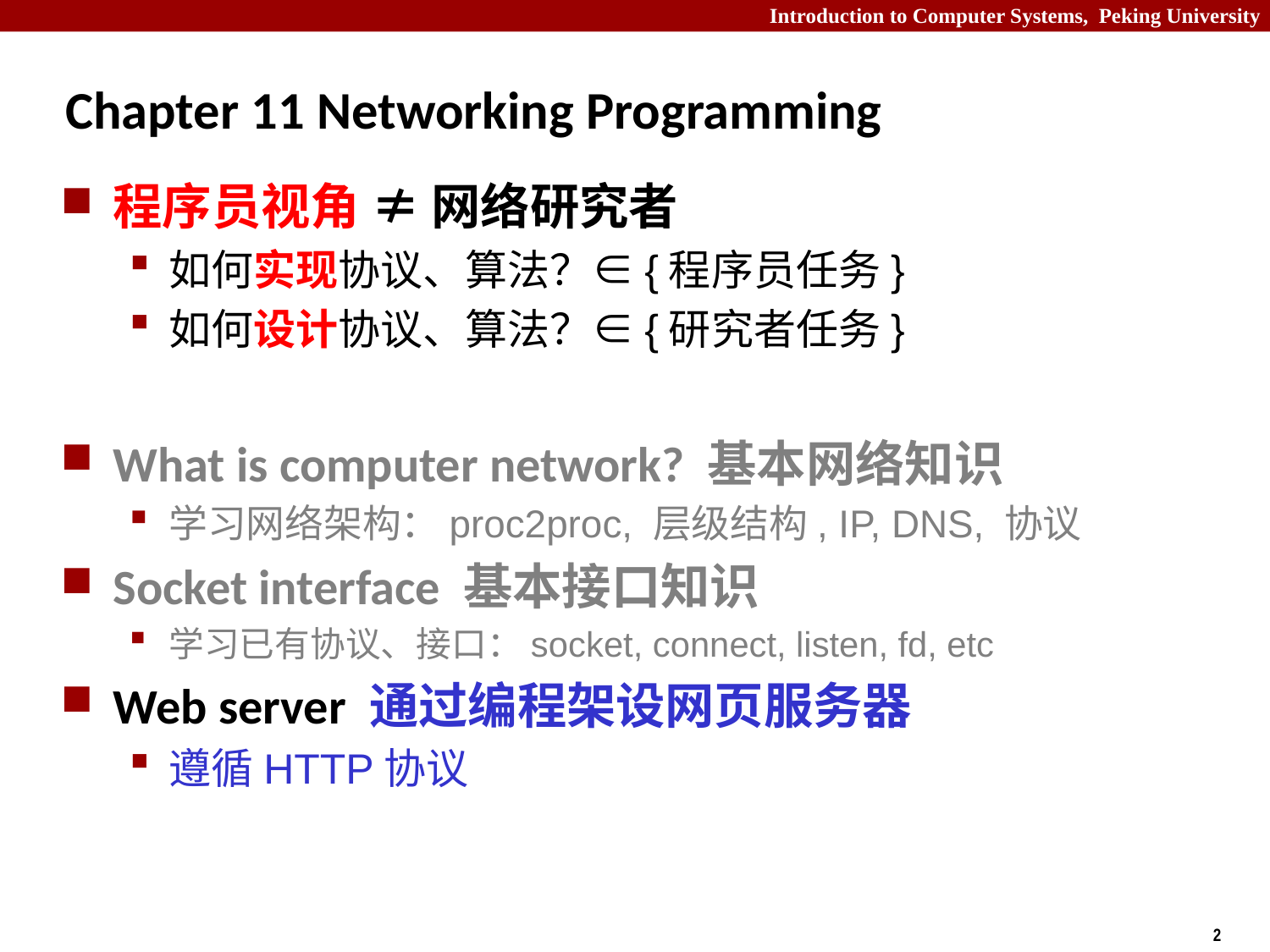

# Chapter 11 Networking Programming
程序员视角 ≠ 网络研究者
如何实现协议、算法？∈{程序员任务}
如何设计协议、算法？∈{研究者任务}

What is computer network? 基本网络知识
学习网络架构：proc2proc, 层级结构, IP, DNS, 协议
Socket interface 基本接口知识
学习已有协议、接口：socket, connect, listen, fd, etc
Web server 通过编程架设网页服务器
遵循HTTP协议